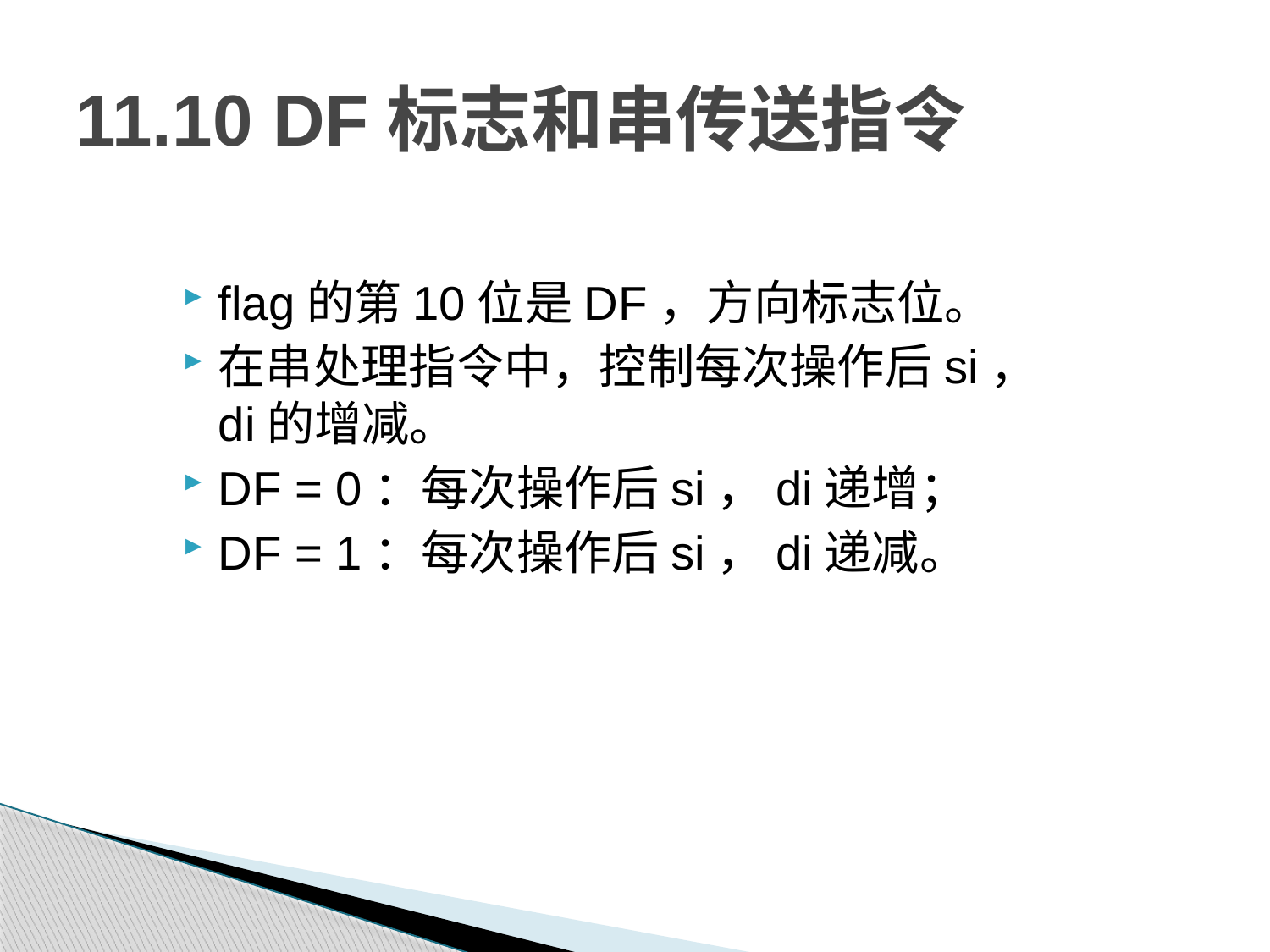

# 11.10 DF标志和串传送指令
flag的第10位是DF，方向标志位。
在串处理指令中，控制每次操作后si，di的增减。
DF = 0：每次操作后si，di递增；
DF = 1：每次操作后si，di递减。